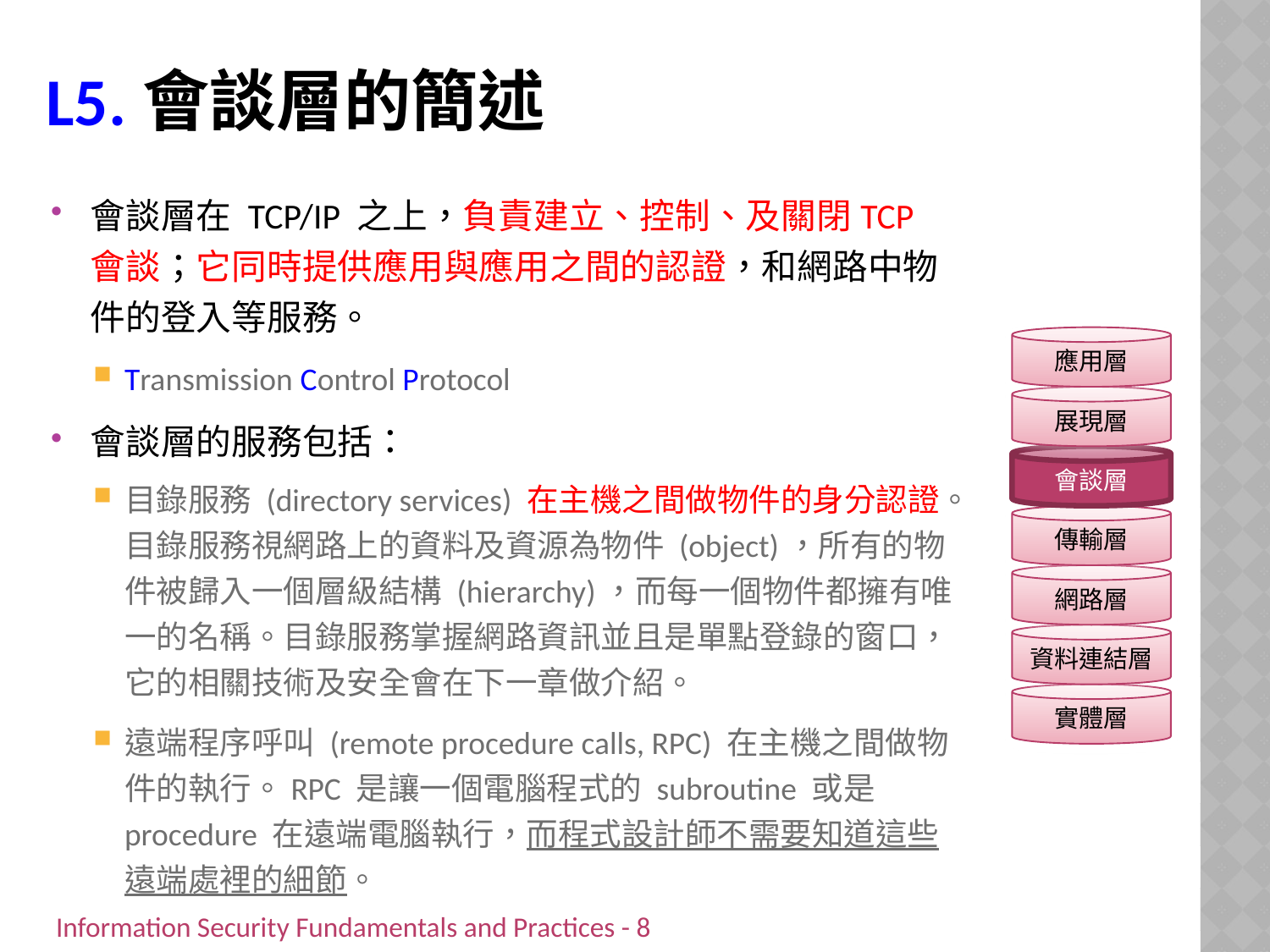

# L5.會談層的簡述
會談層在 TCP/IP 之上，負責建立、控制、及關閉TCP 會談；它同時提供應用與應用之間的認證，和網路中物件的登入等服務。
Transmission Control Protocol
會談層的服務包括：
目錄服務 (directory services) 在主機之間做物件的身分認證。目錄服務視網路上的資料及資源為物件 (object)，所有的物件被歸入一個層級結構 (hierarchy)，而每一個物件都擁有唯一的名稱。目錄服務掌握網路資訊並且是單點登錄的窗口，它的相關技術及安全會在下一章做介紹。
遠端程序呼叫 (remote procedure calls, RPC) 在主機之間做物件的執行。RPC 是讓一個電腦程式的 subroutine 或是 procedure 在遠端電腦執行，而程式設計師不需要知道這些遠端處裡的細節。
應用層
展現層
會談層
傳輸層
網路層
資料連結層
實體層